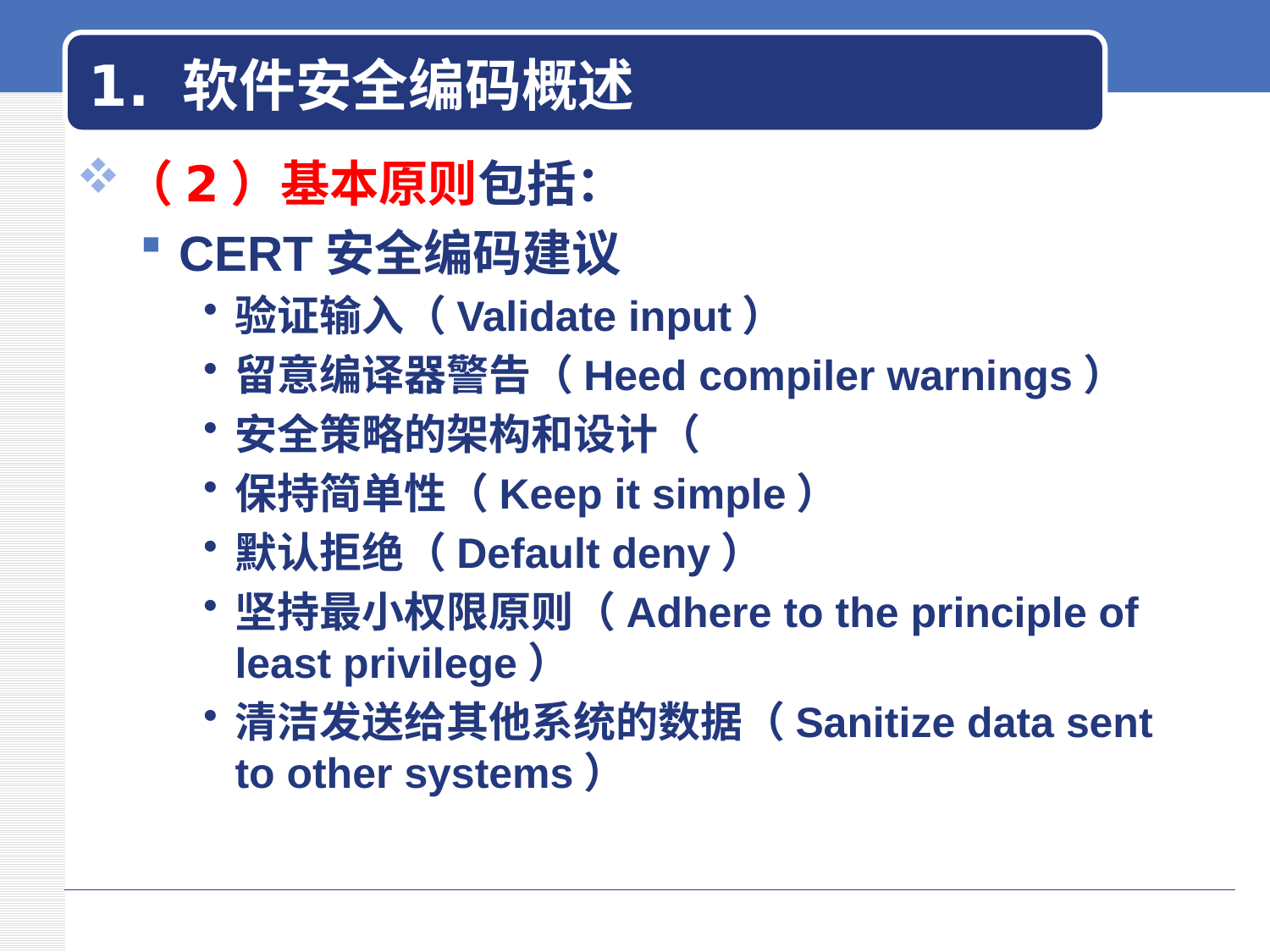

# 1. 软件安全编码概述
（2）基本原则包括：
CERT安全编码建议
验证输入（Validate input）
留意编译器警告（Heed compiler warnings）
安全策略的架构和设计（
保持简单性（Keep it simple）
默认拒绝（Default deny）
坚持最小权限原则（Adhere to the principle of least privilege）
清洁发送给其他系统的数据（Sanitize data sent to other systems）